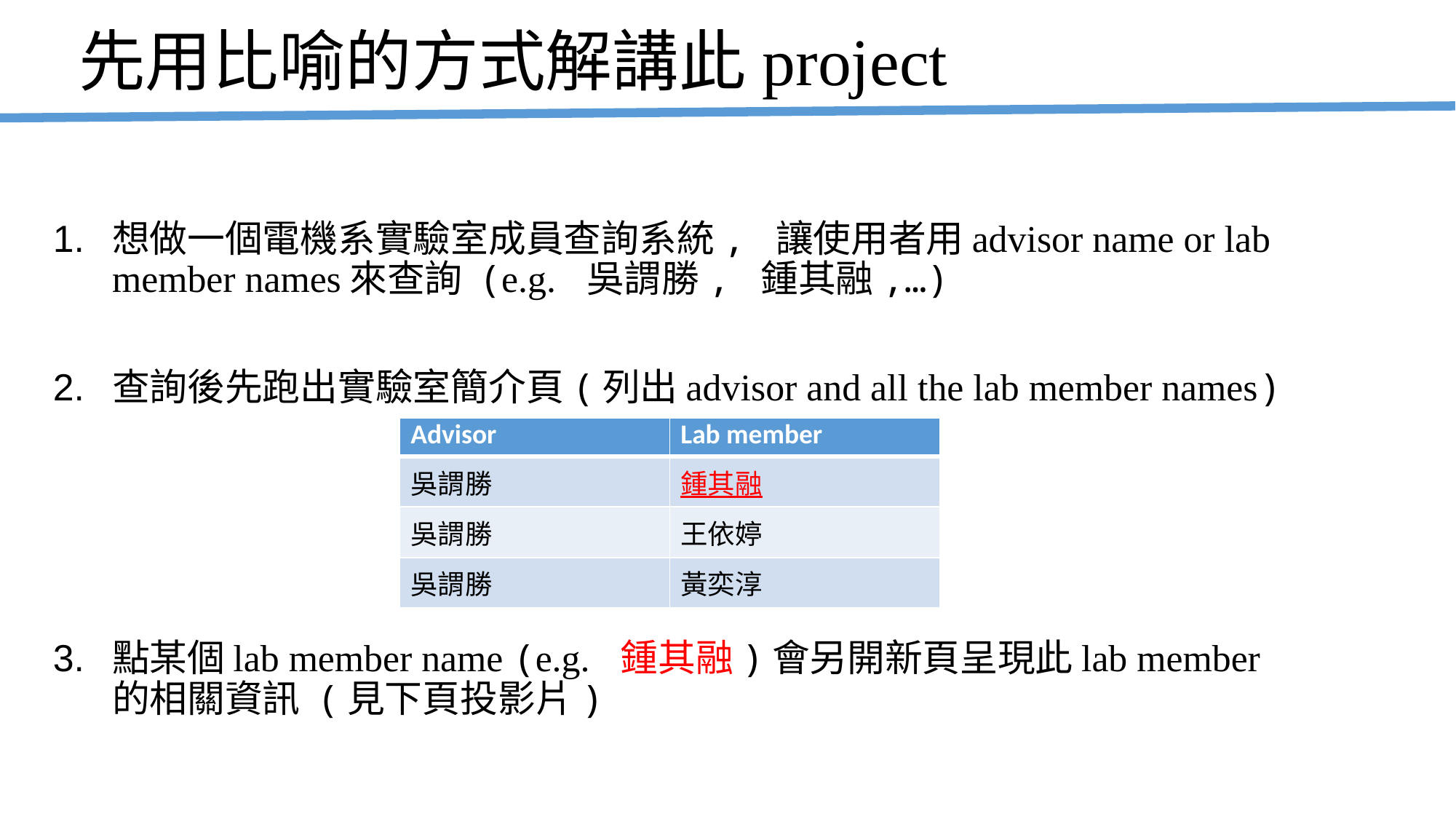

# 先用比喻的方式解講此project
想做一個電機系實驗室成員查詢系統, 讓使用者用advisor name or lab member names來查詢 (e.g. 吳謂勝, 鍾其融,…)

查詢後先跑出實驗室簡介頁(列出advisor and all the lab member names)

點某個lab member name (e.g. 鍾其融)會另開新頁呈現此lab member的相關資訊 (見下頁投影片)
| Advisor | Lab member |
| --- | --- |
| 吳謂勝 | 鍾其融 |
| 吳謂勝 | 王依婷 |
| 吳謂勝 | 黃奕淳 |